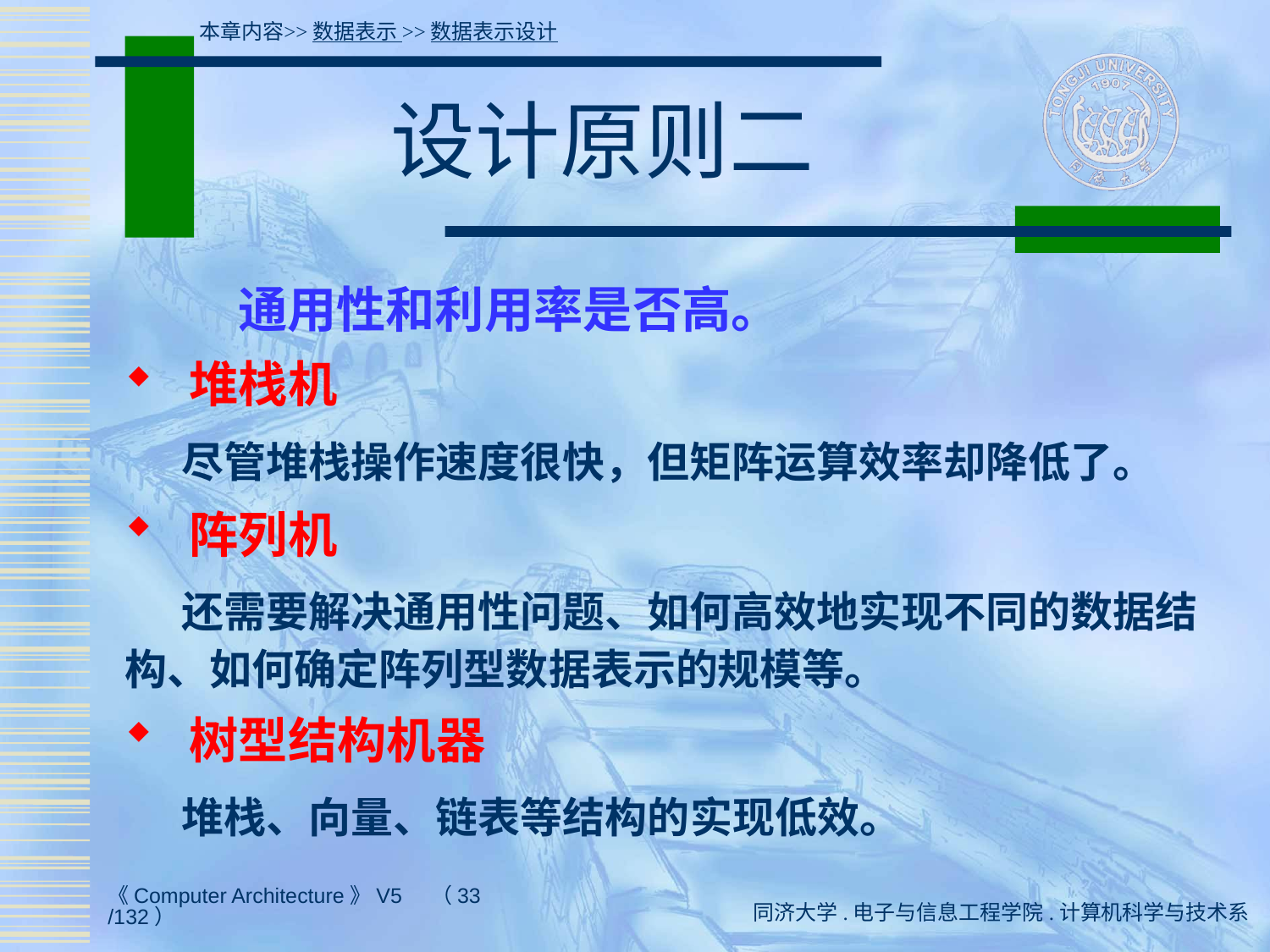

本章内容>>数据表示 >>数据表示设计
# 设计原则二
         通用性和利用率是否高。
  堆栈机
    尽管堆栈操作速度很快，但矩阵运算效率却降低了。
  阵列机
    还需要解决通用性问题、如何高效地实现不同的数据结构、如何确定阵列型数据表示的规模等。
  树型结构机器
    堆栈、向量、链表等结构的实现低效。